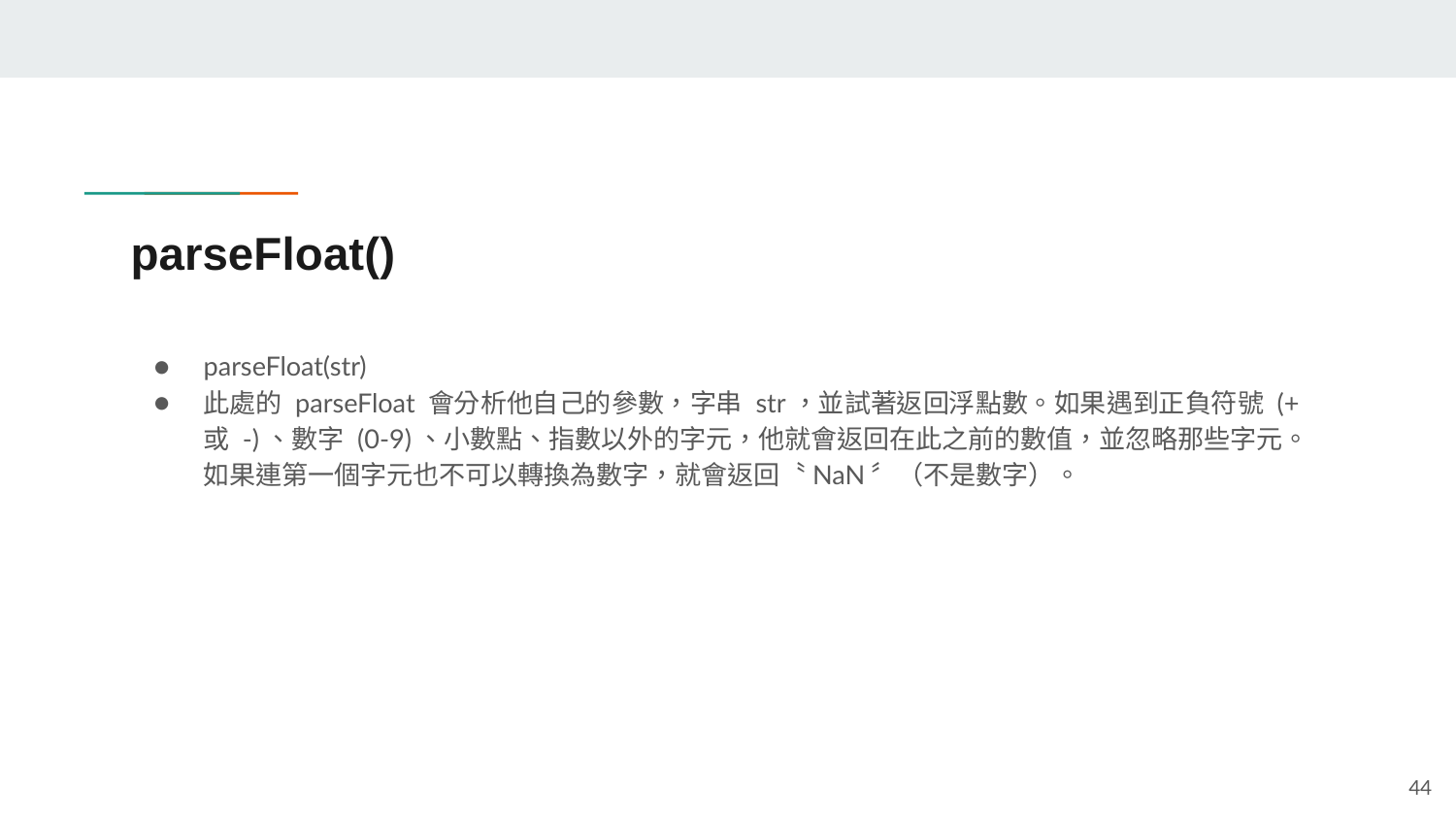

# parseFloat()
parseFloat(str)
此處的 parseFloat 會分析他自己的參數，字串 str，並試著返回浮點數。如果遇到正負符號 (+ 或 -)、數字 (0-9)、小數點、指數以外的字元，他就會返回在此之前的數值，並忽略那些字元。如果連第一個字元也不可以轉換為數字，就會返回〝NaN〞（不是數字）。
44